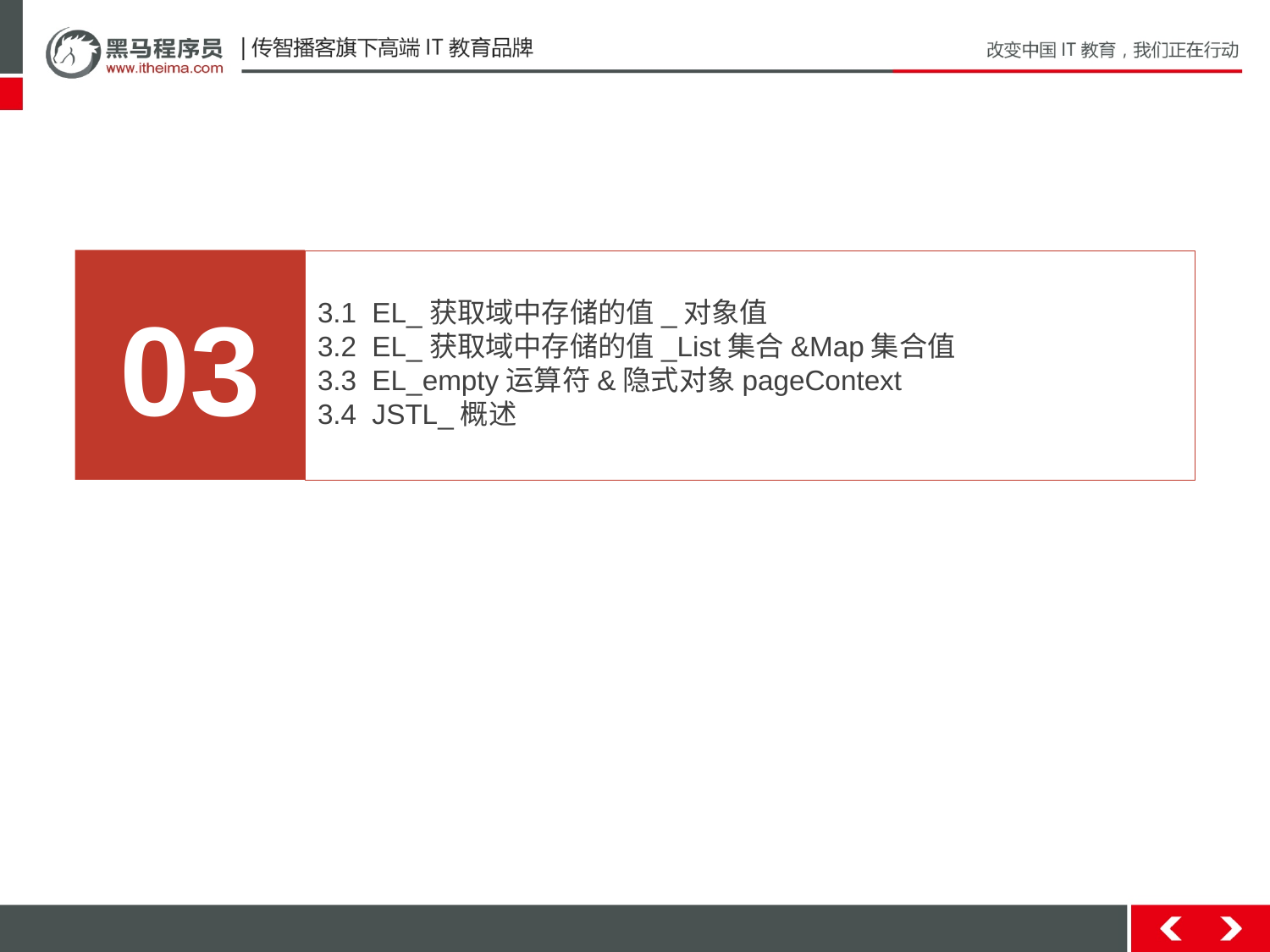

03

3.1  EL_获取域中存储的值_对象值
3.2  EL_获取域中存储的值_List集合&Map集合值
3.3  EL_empty运算符&隐式对象pageContext
3.4  JSTL_概述